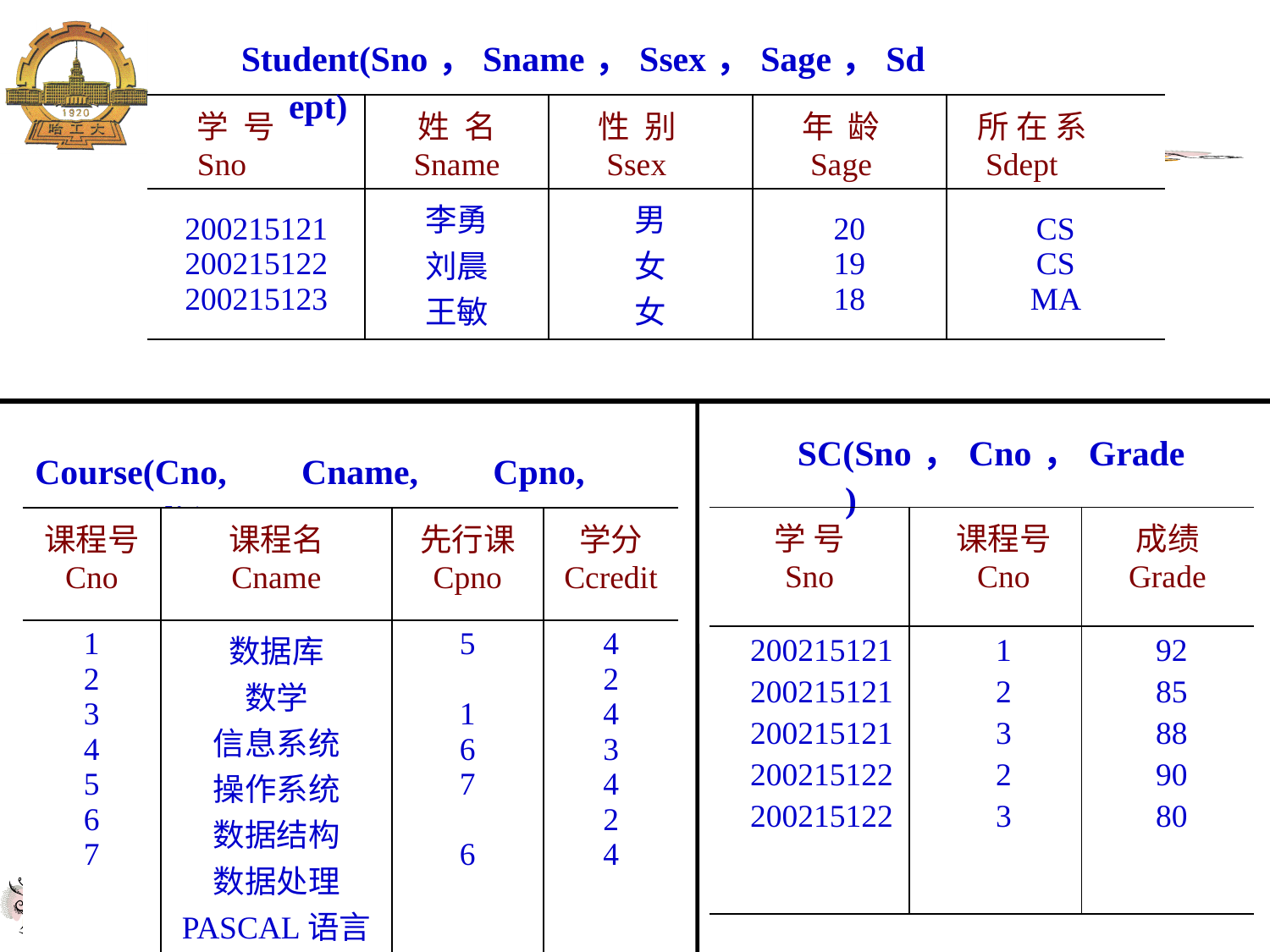

Student(Sno，Sname，Ssex，Sage，Sdept)
| 学 号 Sno | 姓 名 Sname | 性 别 Ssex | 年 龄 Sage | 所 在 系 Sdept |
| --- | --- | --- | --- | --- |
| 200215121 200215122 200215123 | 李勇 刘晨 王敏 | 男 女 女 | 20 19 18 | CS CS MA |

SC(Sno，Cno，Grade)
Course(Cno, Cname, Cpno, Ccredit)
| 学 号 Sno | 课程号 Cno | 成绩 Grade |
| --- | --- | --- |
| 200215121 200215121 200215121 200215122 200215122 | 1 2 3 2 3 | 92 85 88 90 80 |
| 课程号 Cno | 课程名 Cname | 先行课 Cpno | 学分 Ccredit |
| --- | --- | --- | --- |
| 1 2 3 4 5 6 7 | 数据库 数学 信息系统 操作系统 数据结构 数据处理 PASCAL语言 | 5 1 6 7 6 | 4 2 4 3 4 2 4 |